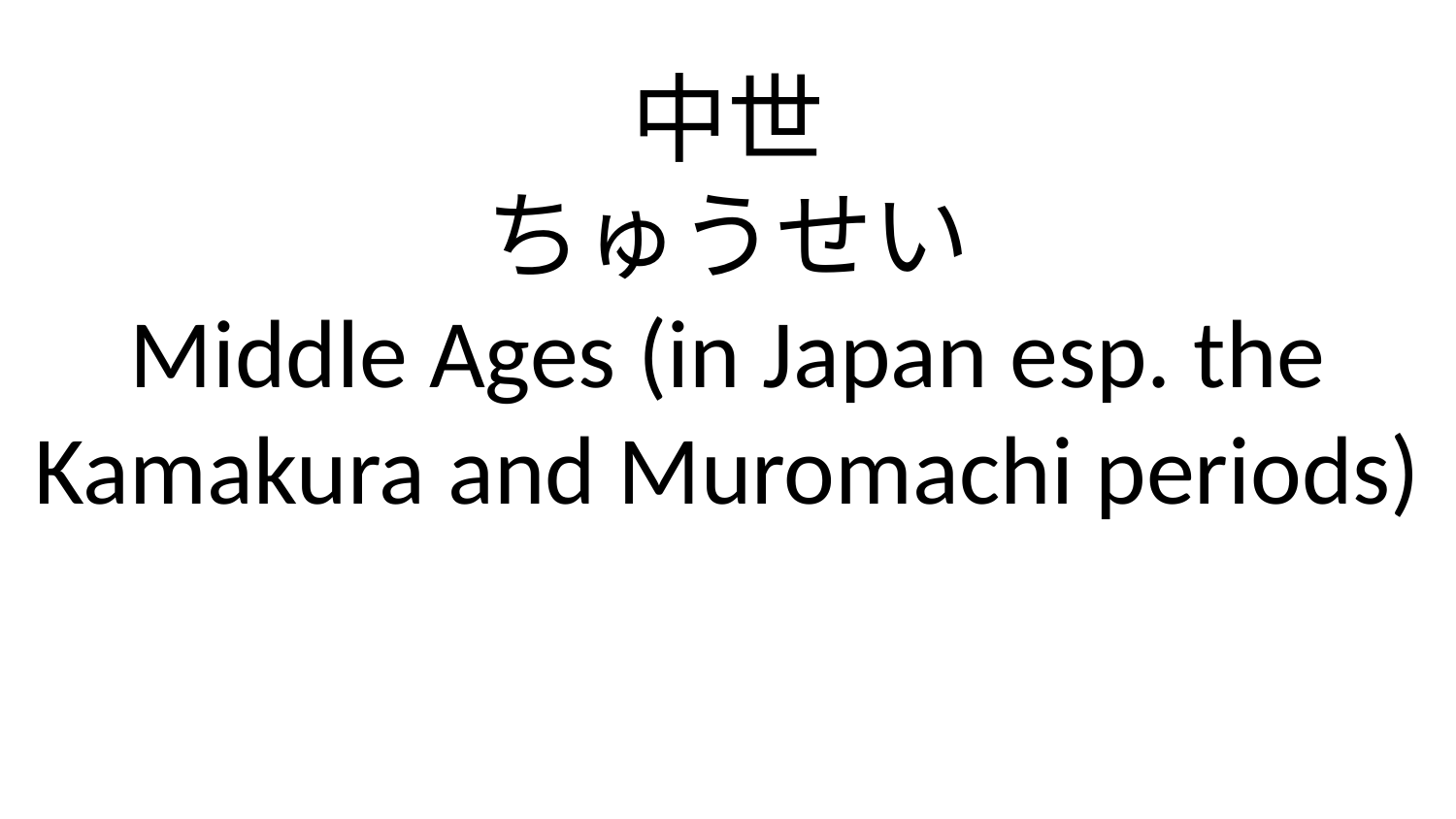

中世
ちゅうせい
Middle Ages (in Japan esp. the Kamakura and Muromachi periods)